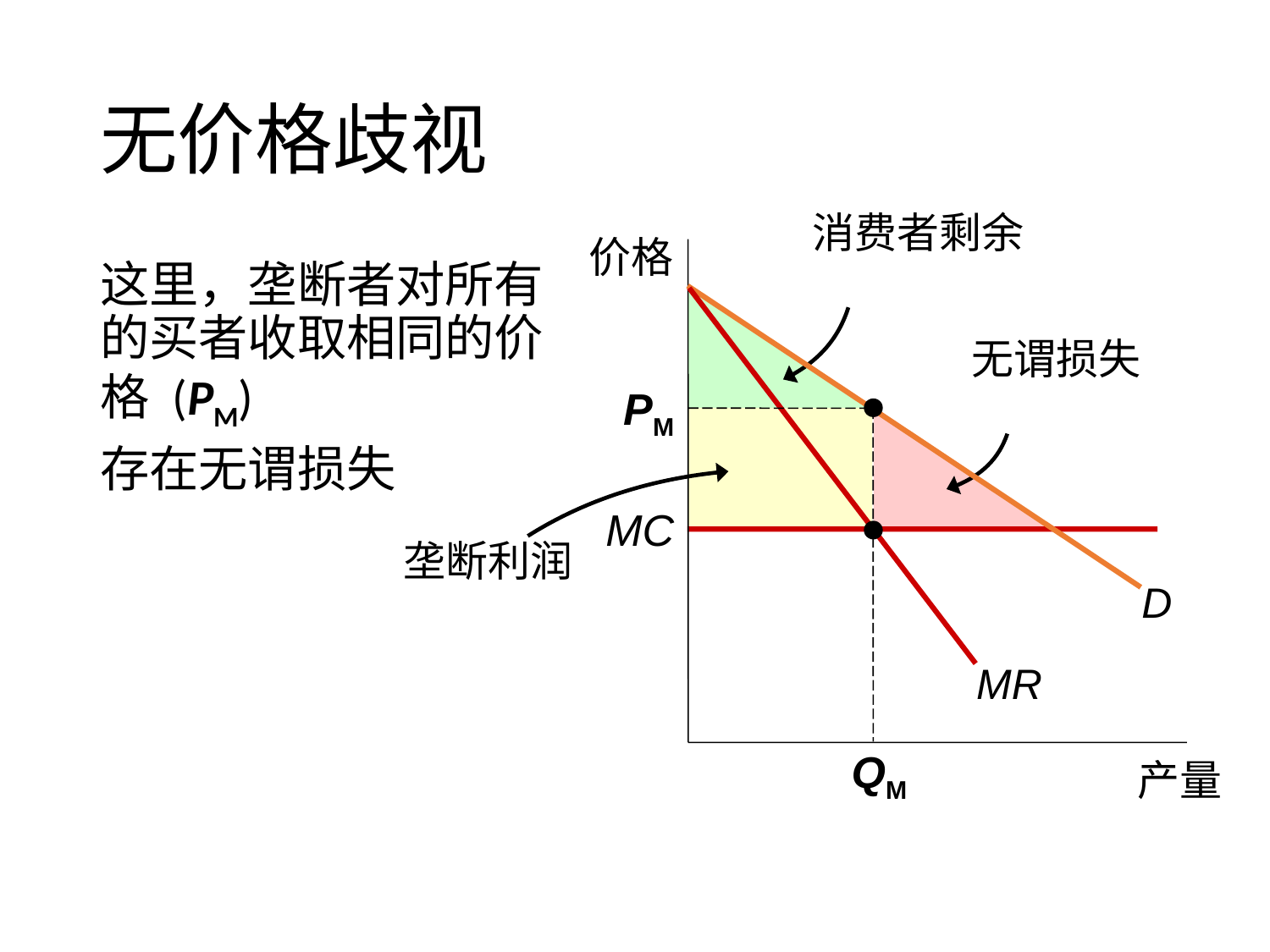

# 无价格歧视
消费者剩余

价格

产量
这里，垄断者对所有的买者收取相同的价格 (PM)
存在无谓损失

D

MR
无谓损失

PM

QM

垄断利润
MC